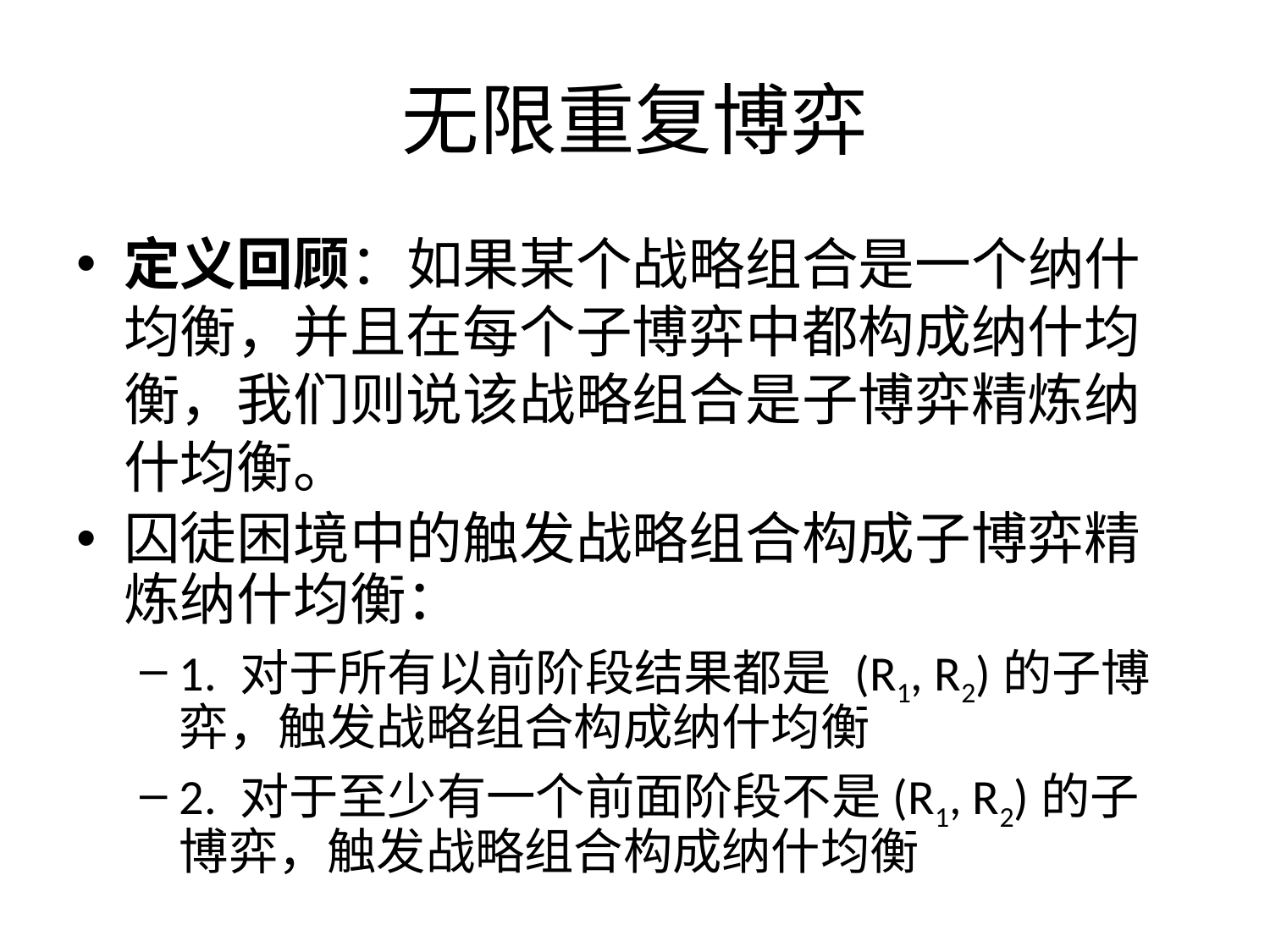

无限重复博弈
定义回顾：如果某个战略组合是一个纳什均衡，并且在每个子博弈中都构成纳什均衡，我们则说该战略组合是子博弈精炼纳什均衡。
囚徒困境中的触发战略组合构成子博弈精炼纳什均衡：
1. 对于所有以前阶段结果都是 (R1, R2)的子博弈，触发战略组合构成纳什均衡
2. 对于至少有一个前面阶段不是(R1, R2)的子博弈，触发战略组合构成纳什均衡